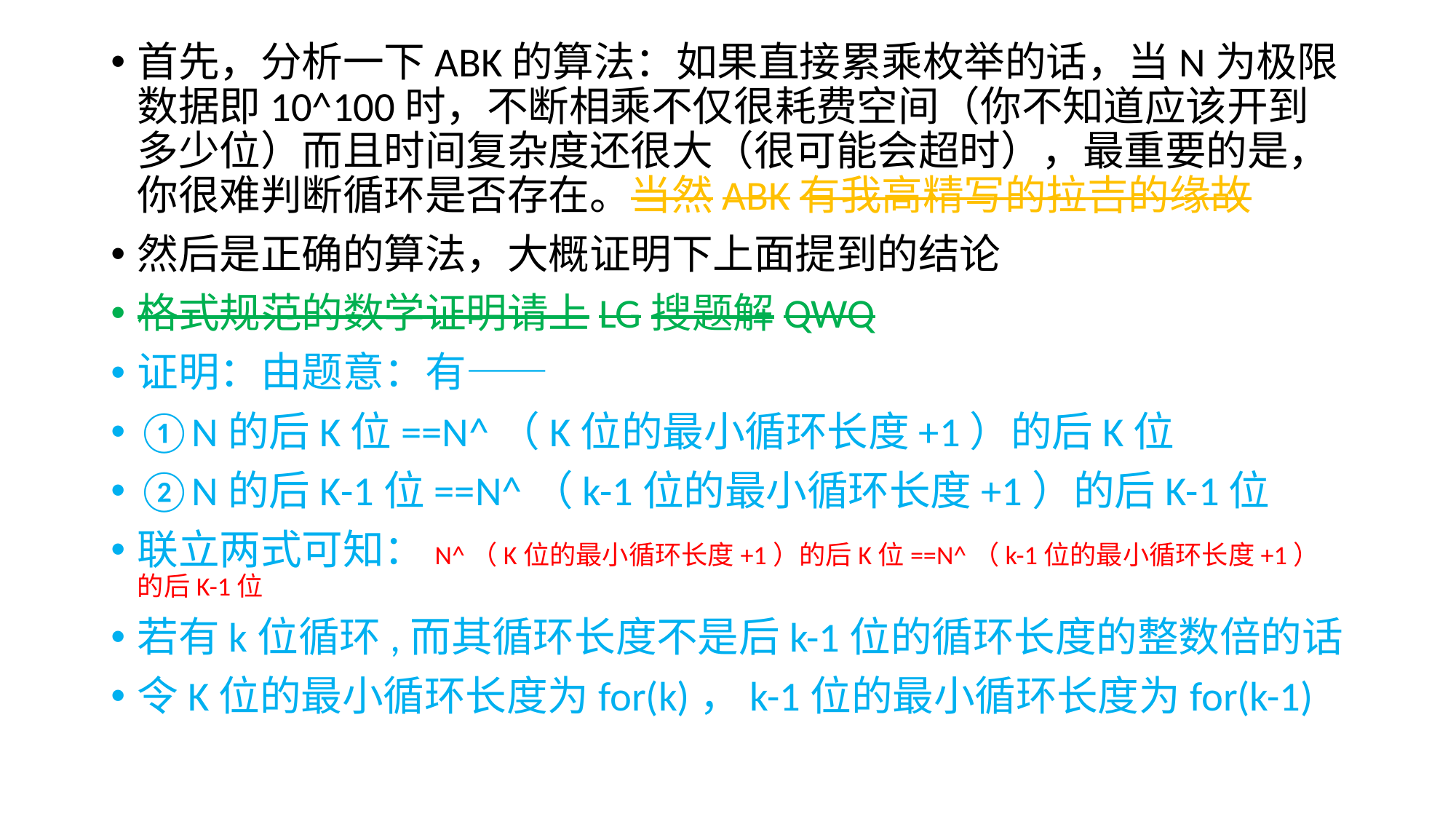

首先，分析一下ABK的算法：如果直接累乘枚举的话，当N为极限数据即10^100时，不断相乘不仅很耗费空间（你不知道应该开到多少位）而且时间复杂度还很大（很可能会超时），最重要的是，你很难判断循环是否存在。当然ABK有我高精写的拉吉的缘故
然后是正确的算法，大概证明下上面提到的结论
格式规范的数学证明请上LG搜题解QWQ
证明：由题意：有——
①N的后K位==N^（K位的最小循环长度+1）的后K位
②N的后K-1位==N^（k-1位的最小循环长度+1）的后K-1位
联立两式可知：N^（K位的最小循环长度+1）的后K位==N^（k-1位的最小循环长度+1）的后K-1位
若有k位循环,而其循环长度不是后k-1位的循环长度的整数倍的话
令K位的最小循环长度为for(k)，k-1位的最小循环长度为for(k-1)